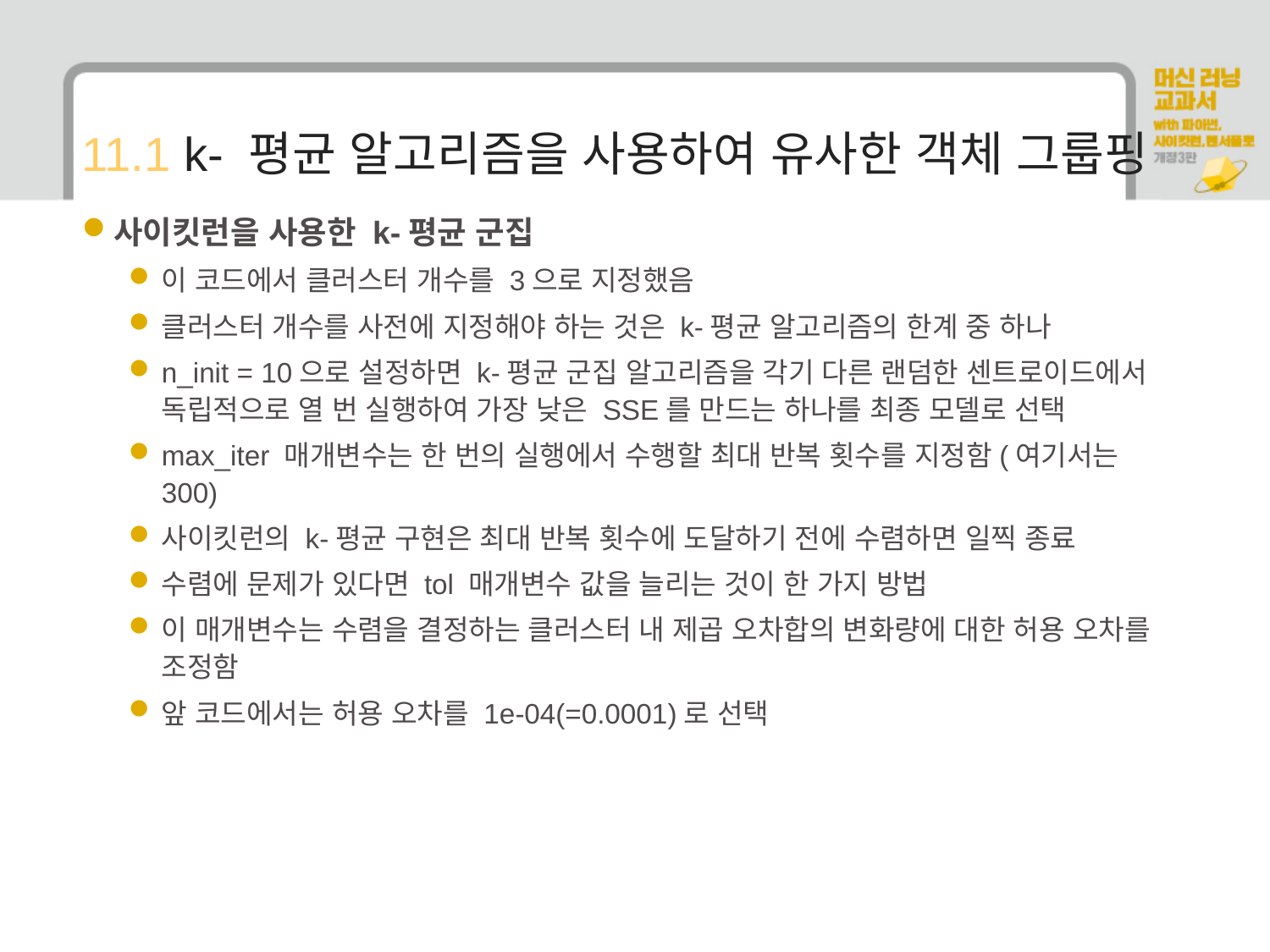

# 11.1 k- 평균 알고리즘을 사용하여 유사한 객체 그룹핑
사이킷런을 사용한 k-평균 군집
이 코드에서 클러스터 개수를 3으로 지정했음
클러스터 개수를 사전에 지정해야 하는 것은 k-평균 알고리즘의 한계 중 하나
n_init = 10으로 설정하면 k-평균 군집 알고리즘을 각기 다른 랜덤한 센트로이드에서 독립적으로 열 번 실행하여 가장 낮은 SSE를 만드는 하나를 최종 모델로 선택
max_iter 매개변수는 한 번의 실행에서 수행할 최대 반복 횟수를 지정함(여기서는 300)
사이킷런의 k-평균 구현은 최대 반복 횟수에 도달하기 전에 수렴하면 일찍 종료
수렴에 문제가 있다면 tol 매개변수 값을 늘리는 것이 한 가지 방법
이 매개변수는 수렴을 결정하는 클러스터 내 제곱 오차합의 변화량에 대한 허용 오차를 조정함
앞 코드에서는 허용 오차를 1e-04(=0.0001)로 선택